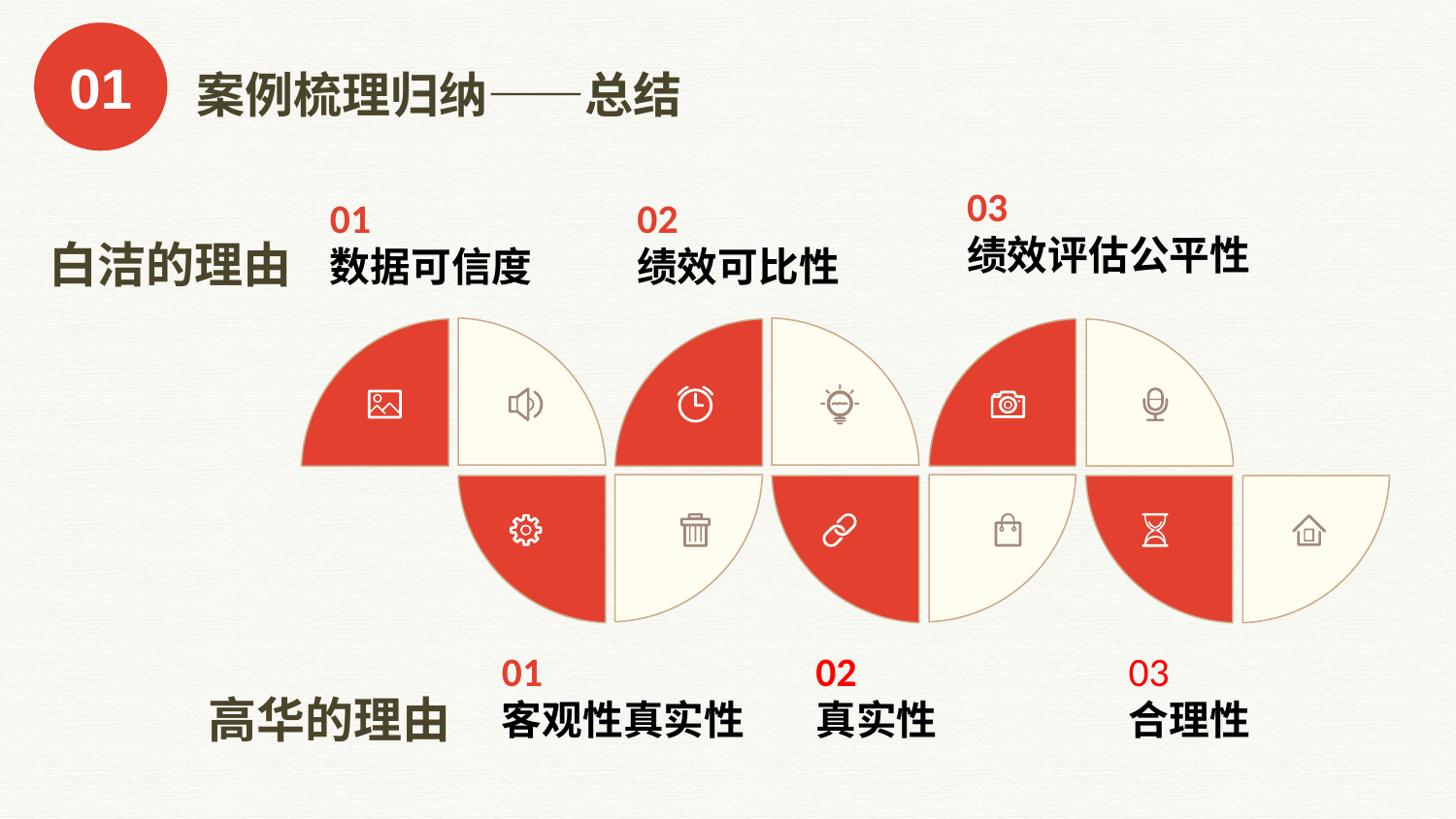

01
案例梳理归纳——总结
03
绩效评估公平性
01
数据可信度
02
绩效可比性
白洁的理由

01
客观性真实性
02
真实性
03
合理性

高华的理由